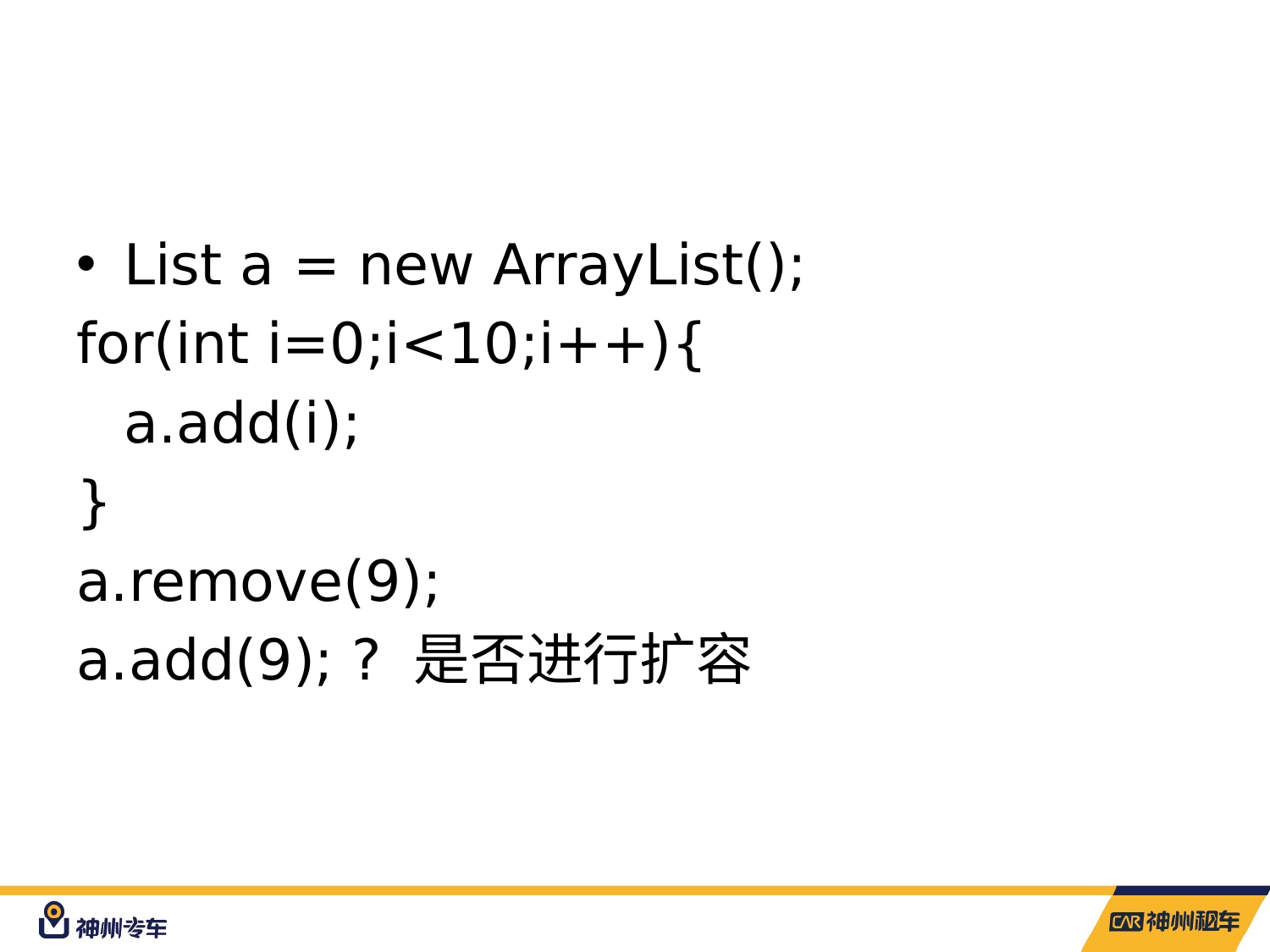

List a = new ArrayList();
for(int i=0;i<10;i++){
	a.add(i);
}
a.remove(9);
a.add(9); ? 是否进行扩容